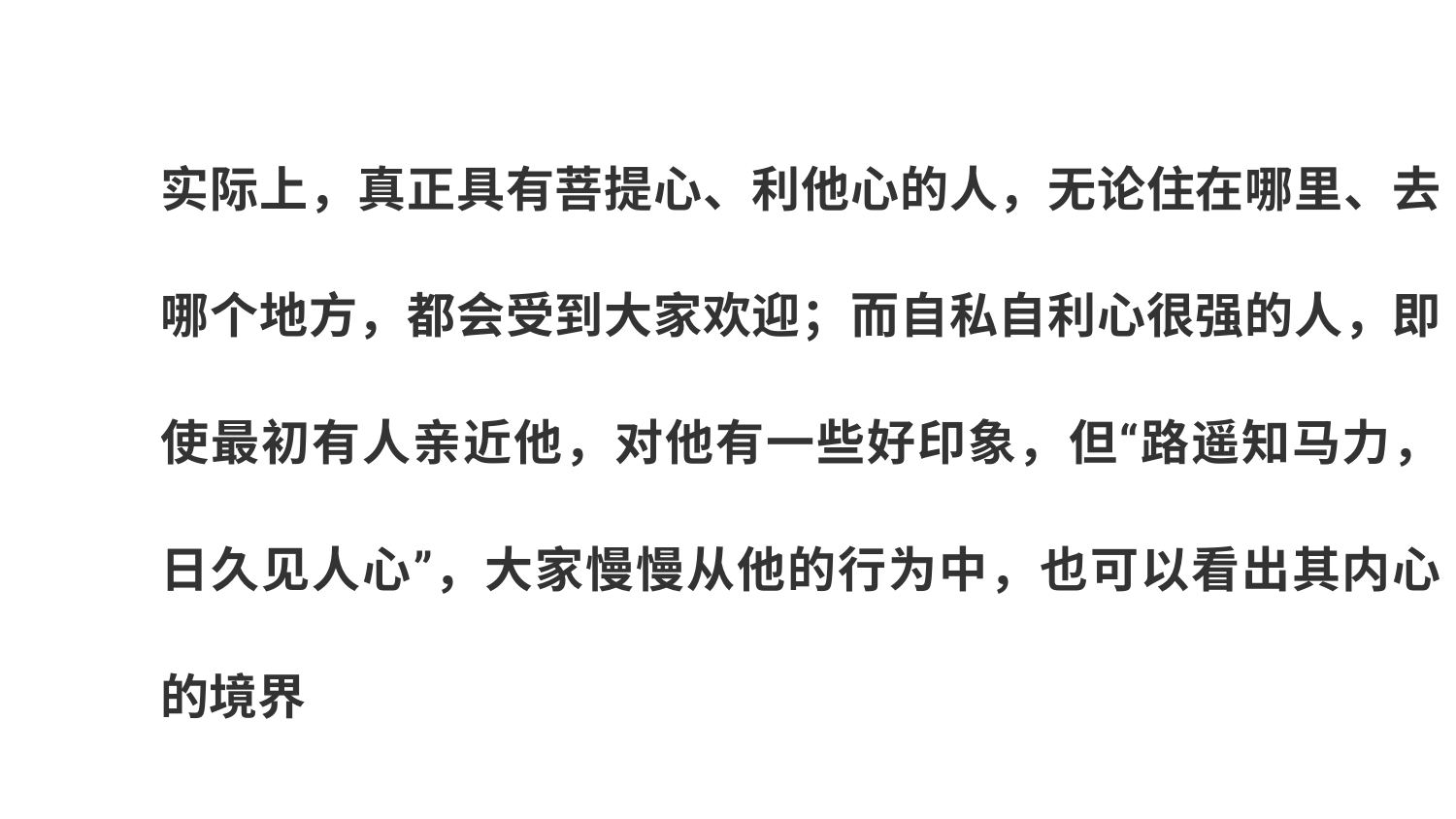

实际上，真正具有菩提心、利他心的人，无论住在哪里、去哪个地方，都会受到大家欢迎；而自私自利心很强的人，即使最初有人亲近他，对他有一些好印象，但“路遥知马力，日久见人心”，大家慢慢从他的行为中，也可以看出其内心的境界